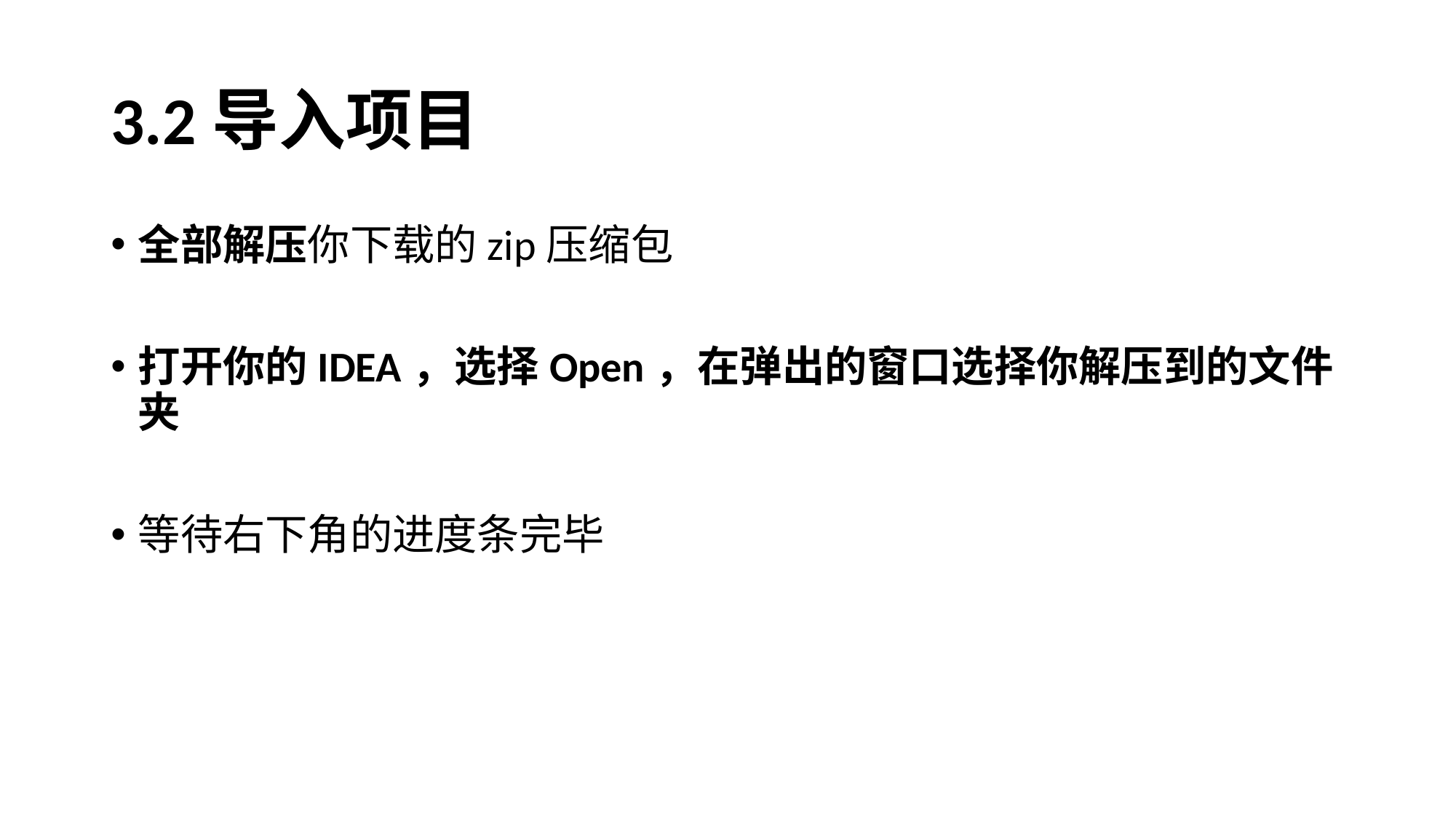

# 3.2导入项目
全部解压你下载的zip压缩包

打开你的IDEA，选择Open，在弹出的窗口选择你解压到的文件夹

等待右下角的进度条完毕